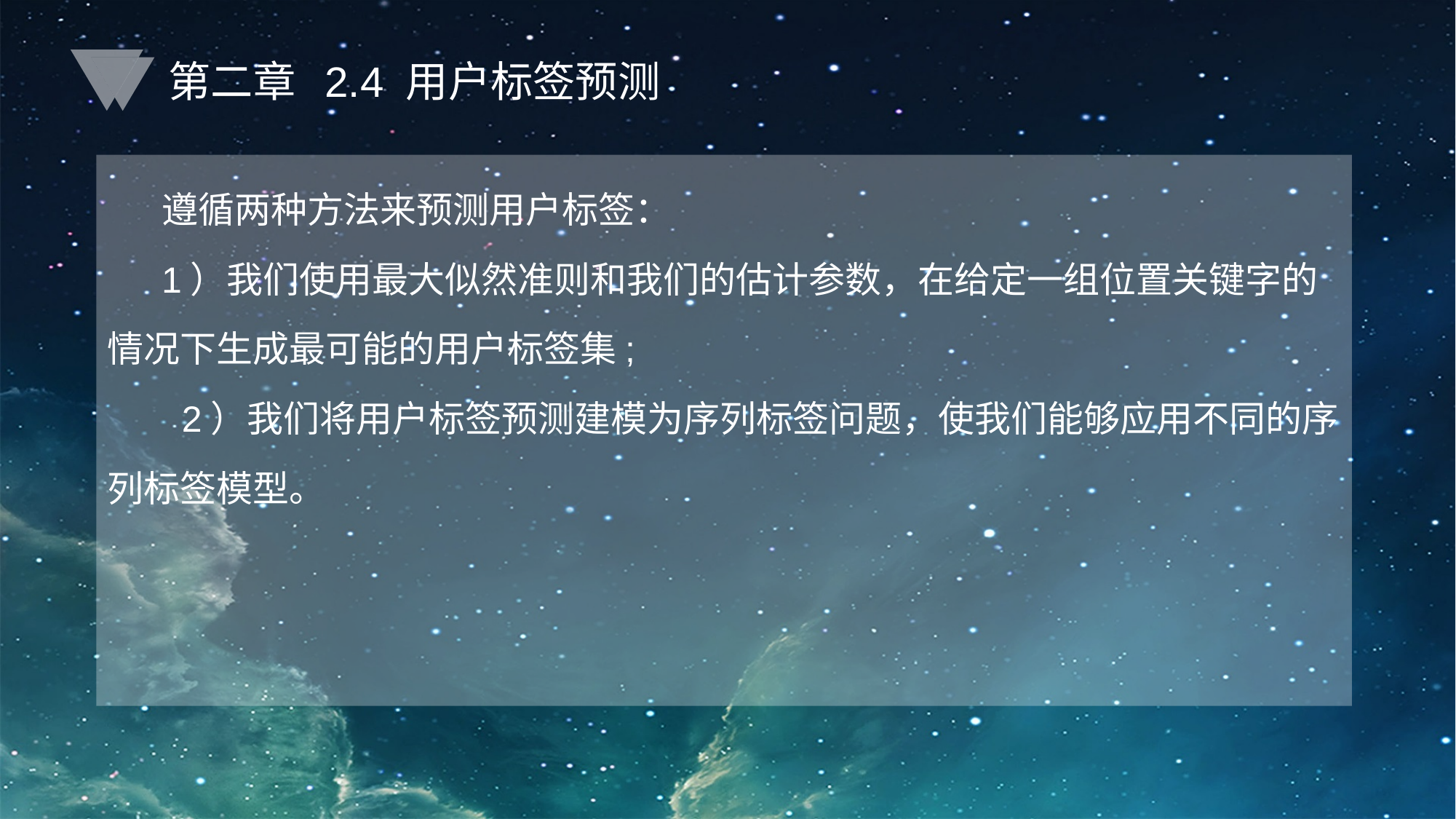

第二章  2.4 用户标签预测

遵循两种方法来预测用户标签：
1）我们使用最大似然准则和我们的估计参数，在给定一组位置关键字的情况下生成最可能的用户标签集;
  2）我们将用户标签预测建模为序列标签问题，使我们能够应用不同的序列标签模型。